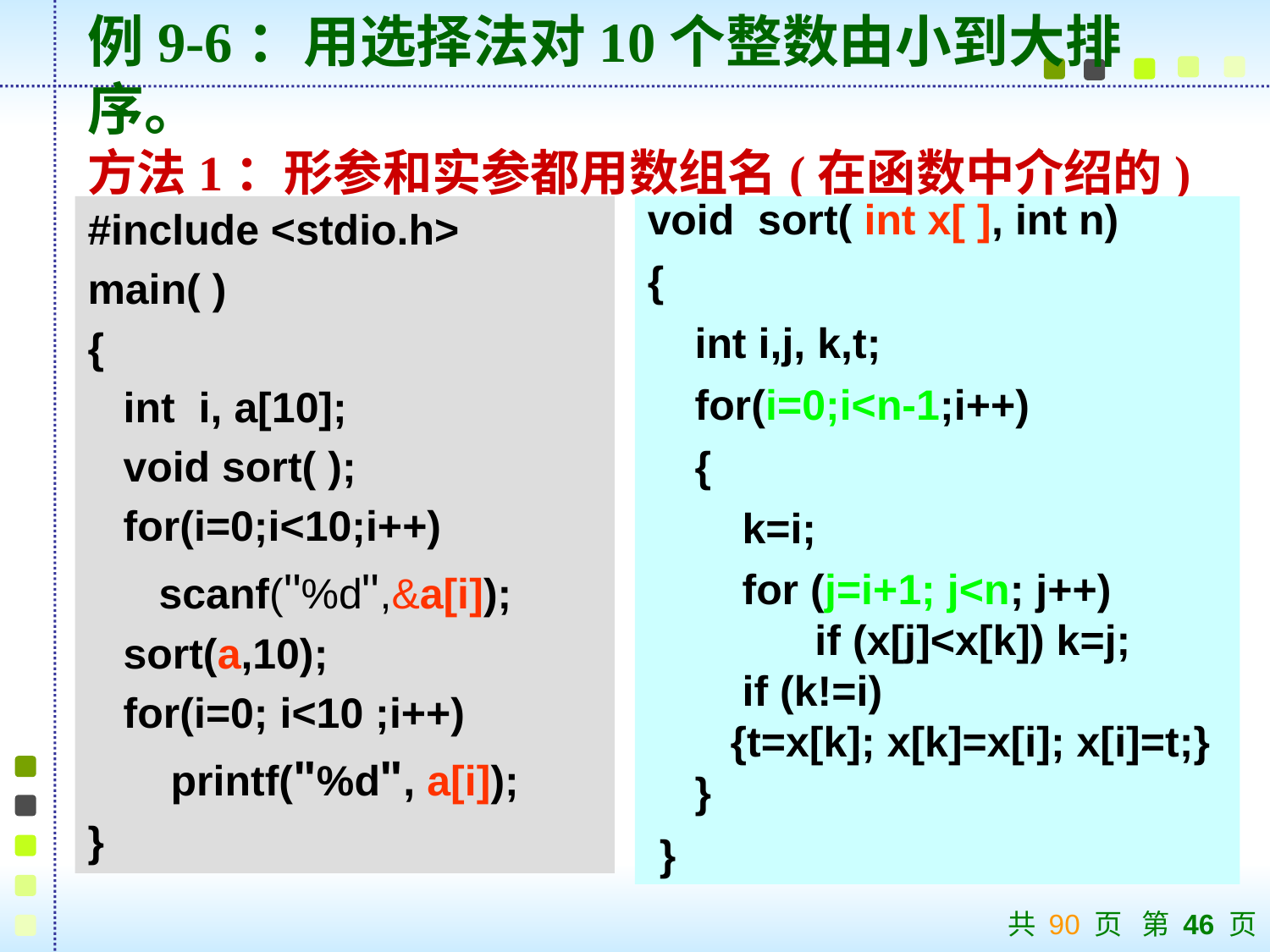

例9-6：用选择法对10个整数由小到大排序。
方法1：形参和实参都用数组名(在函数中介绍的)
#include <stdio.h>
main( )
{
   int  i, a[10];
   void sort( );
   for(i=0;i<10;i++)
      scanf("%d",&a[i]);
   sort(a,10);
   for(i=0; i<10 ;i++)
       printf("%d", a[i]);
}
void  sort( int x[ ], int n)
{
    int i,j, k,t;
    for(i=0;i<n-1;i++)
    {
        k=i;
        for (j=i+1; j<n; j++)
      if (x[j]<x[k]) k=j;
        if (k!=i)
       {t=x[k]; x[k]=x[i]; x[i]=t;}
    }
 }
共 90 页   第 46 页